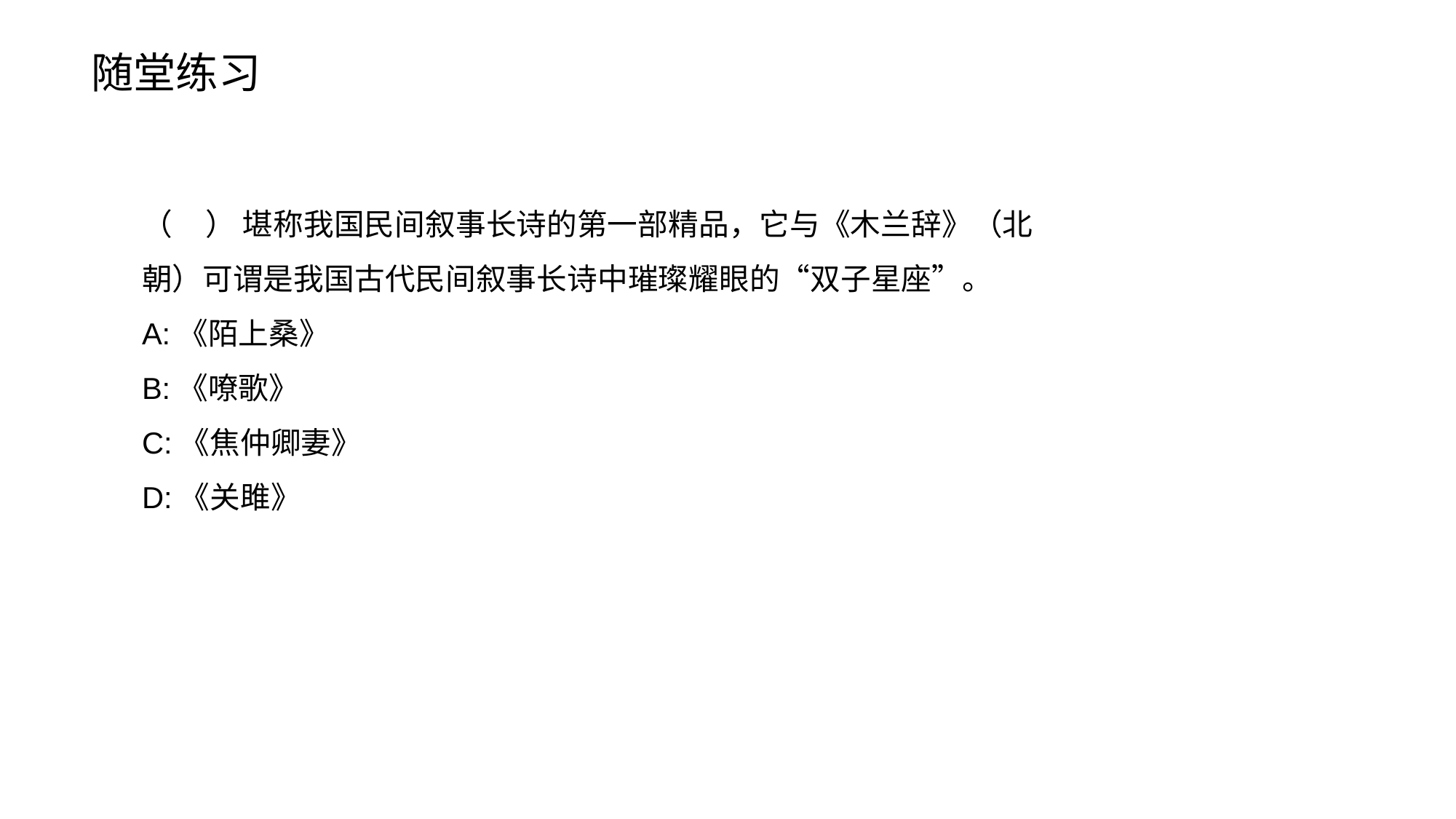

随堂练习
（     ） 堪称我国民间叙事长诗的第一部精品，它与《木兰辞》（北朝）可谓是我国古代民间叙事长诗中璀璨耀眼的“双子星座”。
A:《陌上桑》
B:《嘹歌》
C:《焦仲卿妻》
D:《关雎》